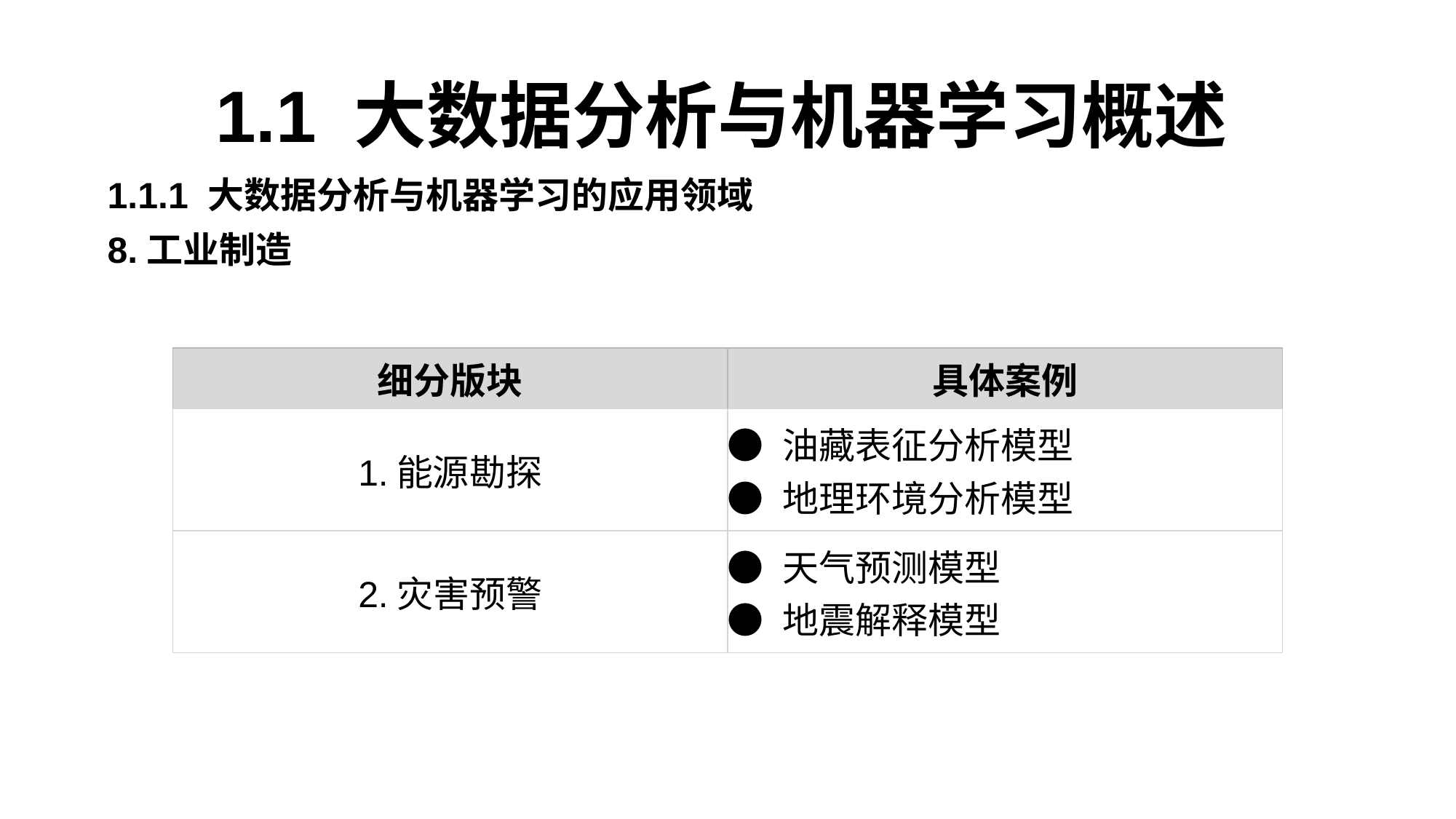

# 1.1 大数据分析与机器学习概述
1.1.1 大数据分析与机器学习的应用领域
8.工业制造
| 细分版块 | 具体案例 |
| --- | --- |
| 1.能源勘探 | ● 油藏表征分析模型 ● 地理环境分析模型 |
| 2.灾害预警 | ● 天气预测模型 ● 地震解释模型 |